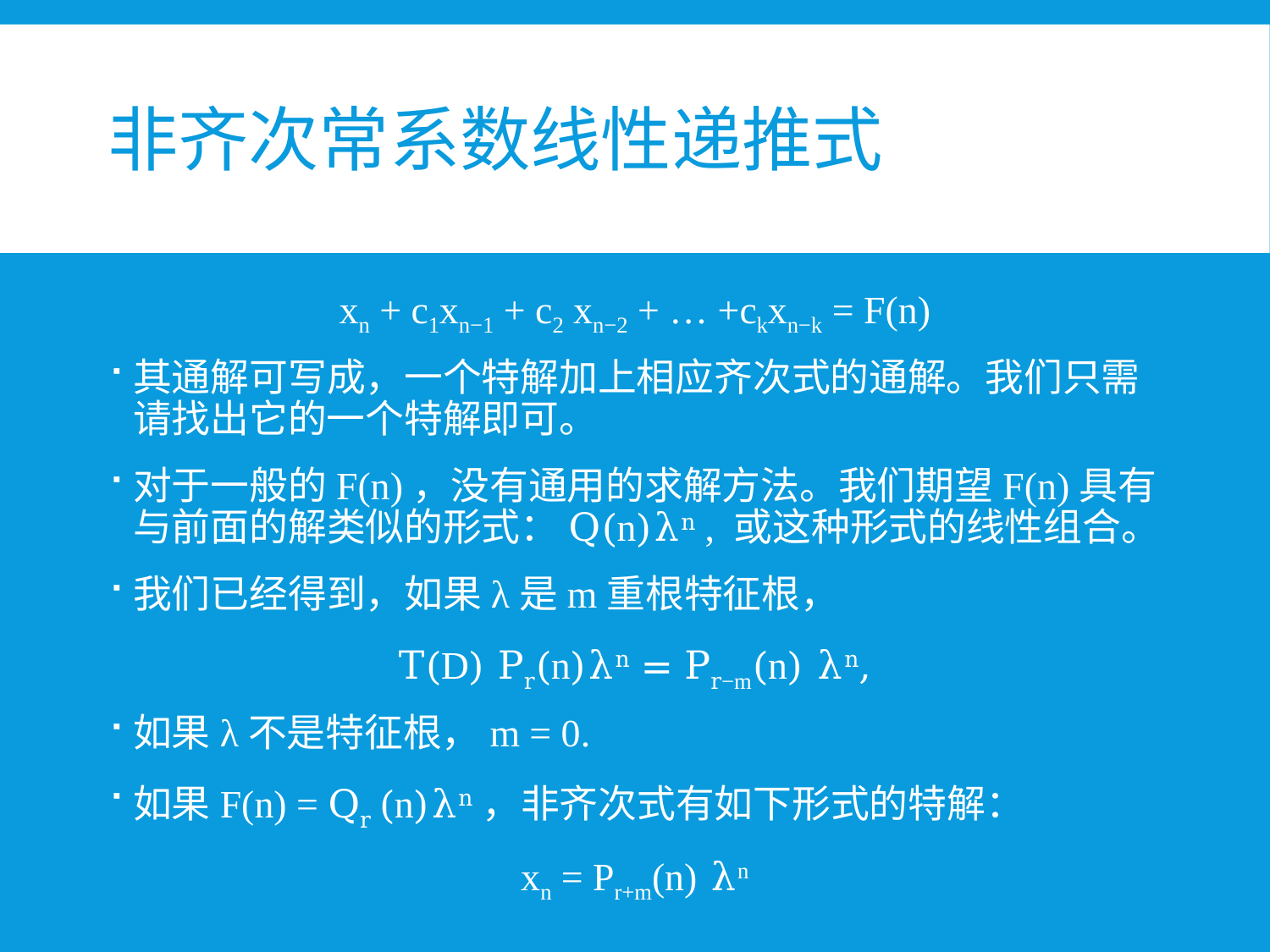

# 非齐次常系数线性递推式
xn + c1xn−1 + c2 xn−2 + … +ckxn−k = F(n)
其通解可写成，一个特解加上相应齐次式的通解。我们只需请找出它的一个特解即可。
对于一般的F(n)，没有通用的求解方法。我们期望F(n)具有与前面的解类似的形式：Q(n)λn , 或这种形式的线性组合。
我们已经得到，如果λ是m重根特征根，
T(D) Pr(n)λn = Pr−m(n) λn,
如果λ不是特征根，m = 0.
如果F(n) = Qr (n)λn，非齐次式有如下形式的特解：
xn = Pr+m(n) λn